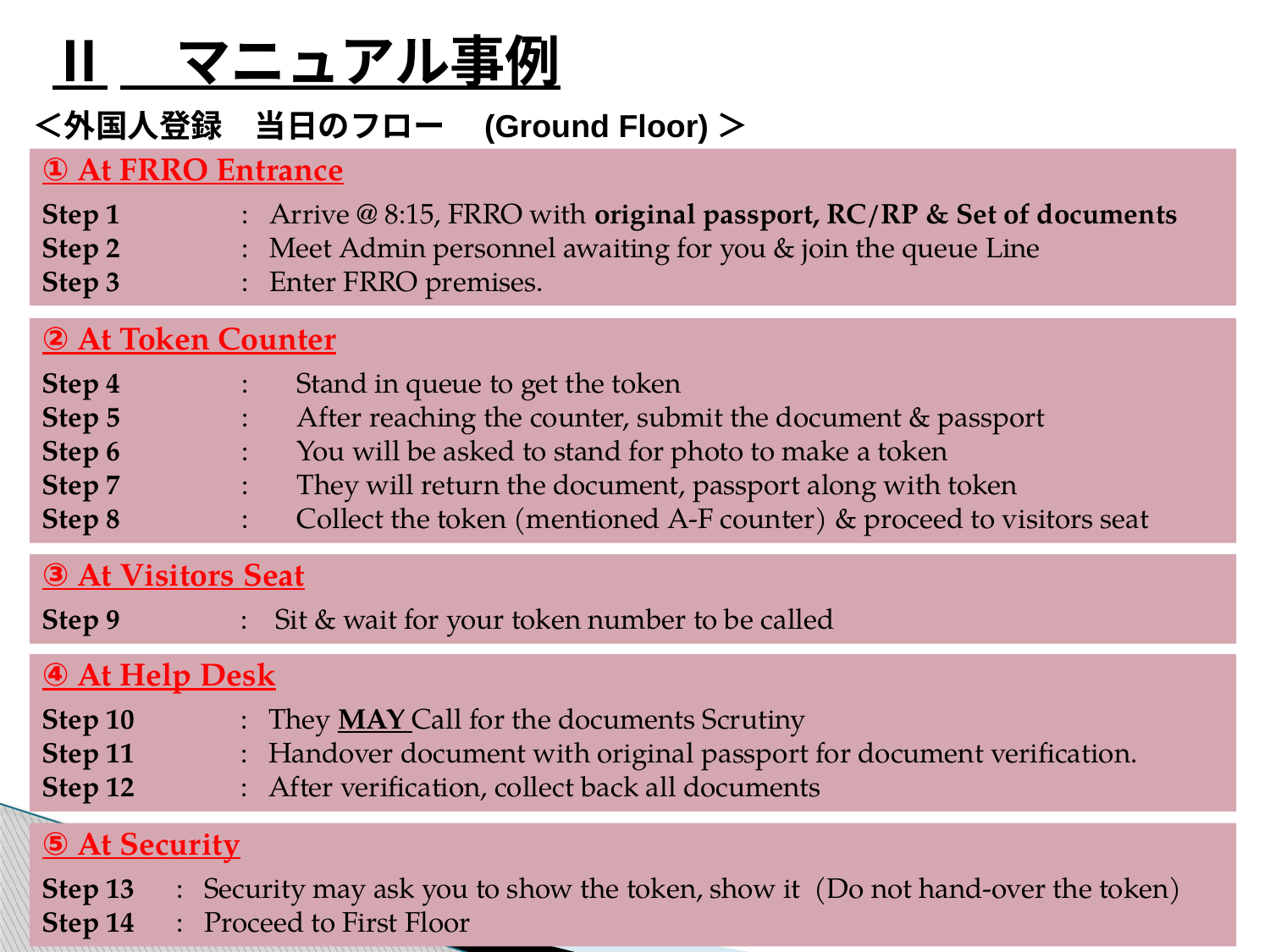

Ⅱ　マニュアル事例
＜外国人登録　当日のフロー　(Ground Floor)＞
① At FRRO Entrance

Step 1	:   Arrive @ 8:15, FRRO with original passport, RC/RP & Set of documents
Step 2	:   Meet Admin personnel awaiting for you & join the queue Line
Step 3	:   Enter FRRO premises.

② At Token Counter

Step 4	: 　Stand in queue to get the token
Step 5	: 　After reaching the counter, submit the document & passport
Step 6	: 　You will be asked to stand for photo to make a token
Step 7	: 　They will return the document, passport along with token
Step 8	: 　Collect the token (mentioned A-F counter) & proceed to visitors seat

③ At Visitors Seat

Step 9	:    Sit & wait for your token number to be called

④ At Help Desk

Step 10	:   They MAY Call for the documents Scrutiny
Step 11	:   Handover document with original passport for document verification.
Step 12	:   After verification, collect back all documents

⑤ At Security

Step 13　:   Security may ask you to show the token, show it  (Do not hand-over the token)
Step 14　:   Proceed to First Floor